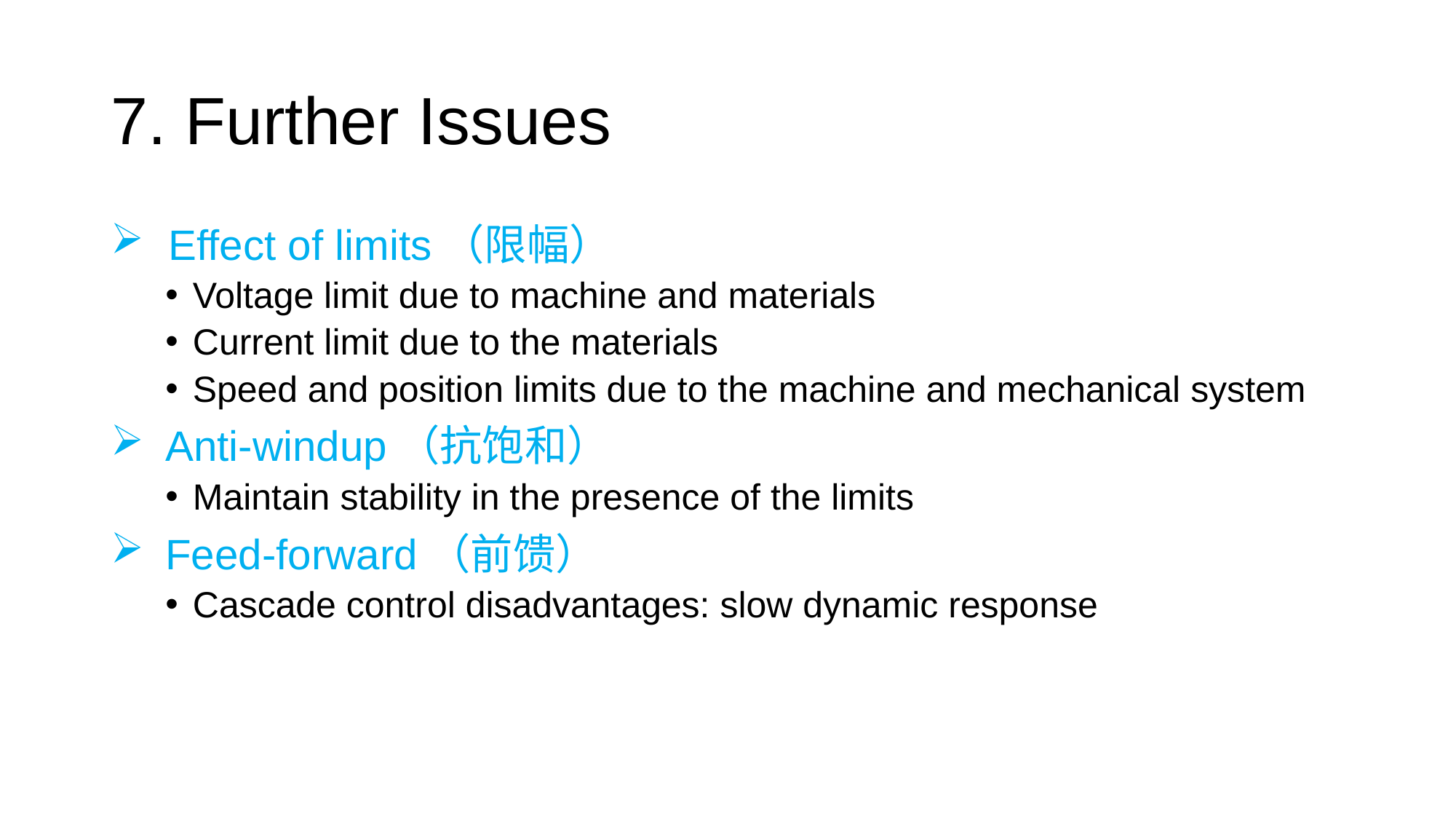

# 7. Further Issues
  Effect of limits（限幅）
Voltage limit due to machine and materials
Current limit due to the materials
Speed and position limits due to the machine and mechanical system
Anti-windup（抗饱和）
Maintain stability in the presence of the limits
Feed-forward（前馈）
Cascade control disadvantages: slow dynamic response